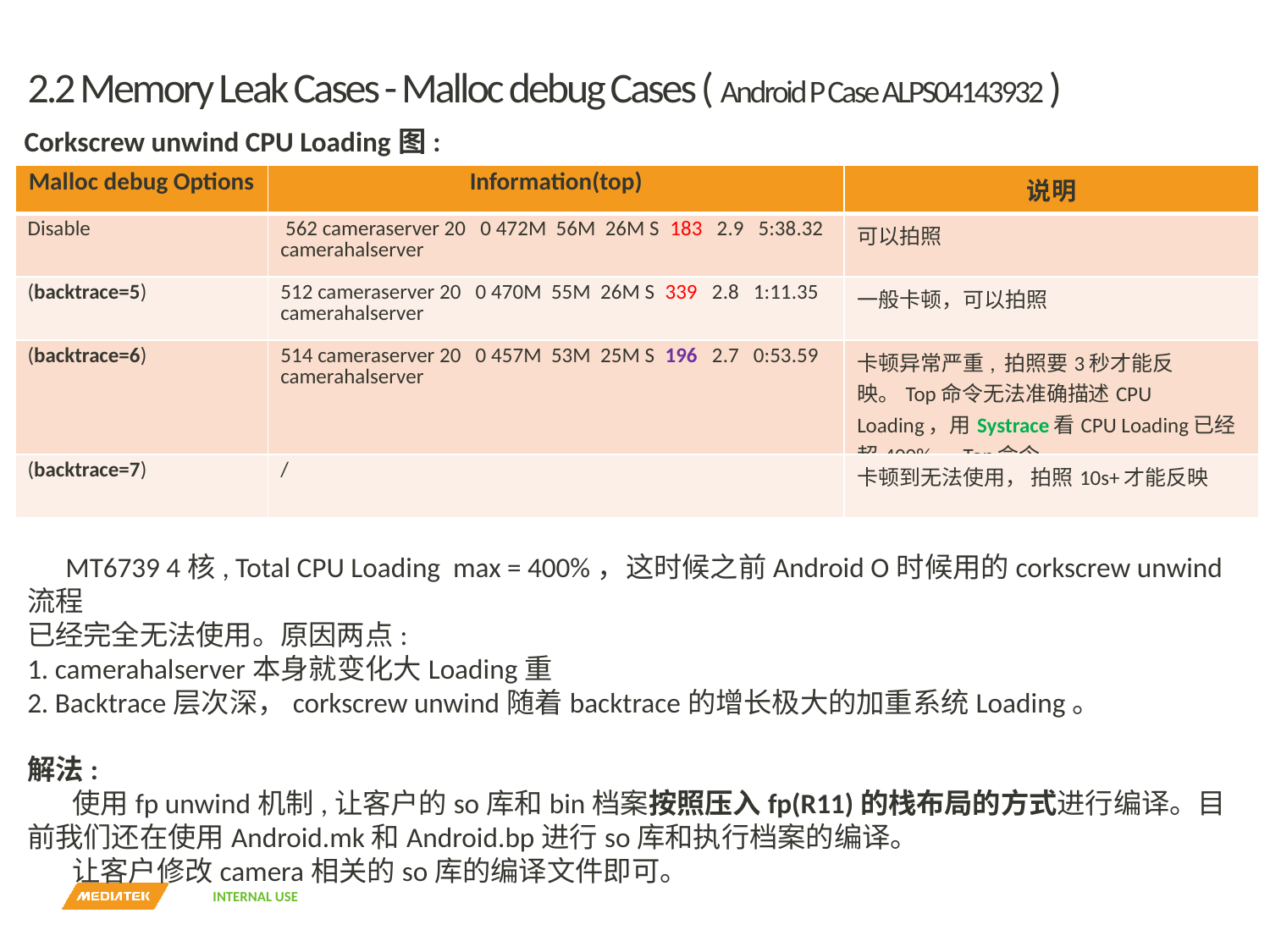

# 2.2 Memory Leak Cases - Malloc debug Cases ( Android P Case ALPS04143932 )
Corkscrew unwind CPU Loading图:
| Malloc debug Options | Information(top) | 说明 |
| --- | --- | --- |
| Disable | 562 cameraserver 20 0 472M 56M 26M S 183 2.9 5:38.32 camerahalserver | 可以拍照 |
| (backtrace=5) | 512 cameraserver 20 0 470M 55M 26M S 339 2.8 1:11.35 camerahalserver | 一般卡顿，可以拍照 |
| (backtrace=6) | 514 cameraserver 20 0 457M 53M 25M S 196 2.7 0:53.59 camerahalserver | 卡顿异常严重, 拍照要3秒才能反映。Top命令无法准确描述CPU Loading，用Systrace看CPU Loading已经超400%。Top命令 |
| (backtrace=7) | / | 卡顿到无法使用， 拍照10s+才能反映 |
      MT6739 4核, Total CPU Loading  max = 400%，这时候之前Android O时候用的corkscrew unwind流程
已经完全无法使用。原因两点:
1. camerahalserver本身就变化大Loading重
2. Backtrace层次深，corkscrew unwind随着backtrace的增长极大的加重系统Loading。

解法:
      使用fp unwind机制,让客户的so库和bin档案按照压入fp(R11)的栈布局的方式进行编译。目前我们还在使用Android.mk和Android.bp进行so库和执行档案的编译。
      让客户修改camera相关的so库的编译文件即可。